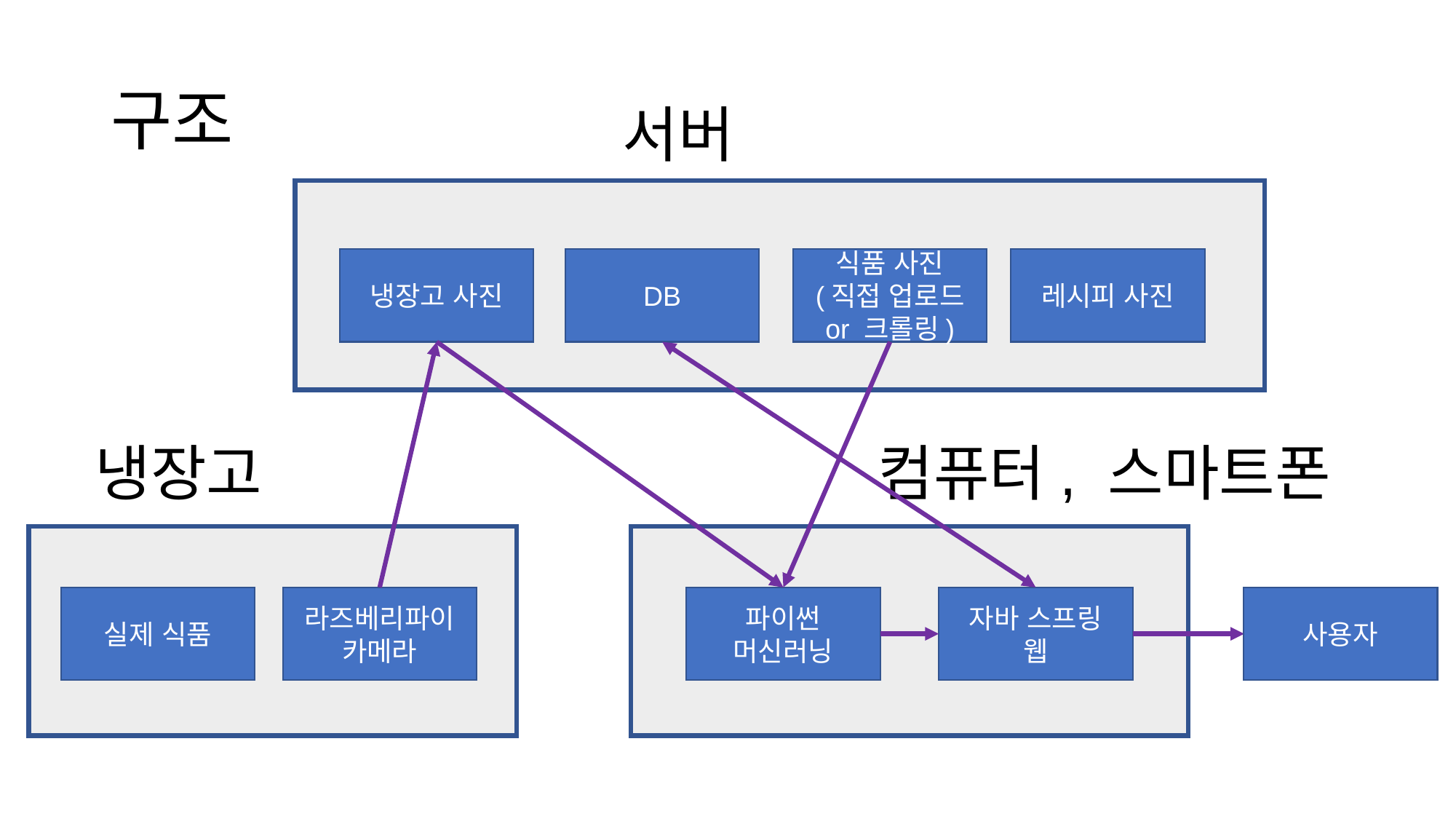

# 구조
서버

냉장고 사진
DB
식품 사진
(직접 업로드 or 크롤링)
레시피 사진
냉장고
컴퓨터, 스마트폰

실제 식품
라즈베리파이
카메라
파이썬
머신러닝
자바 스프링
웹
사용자